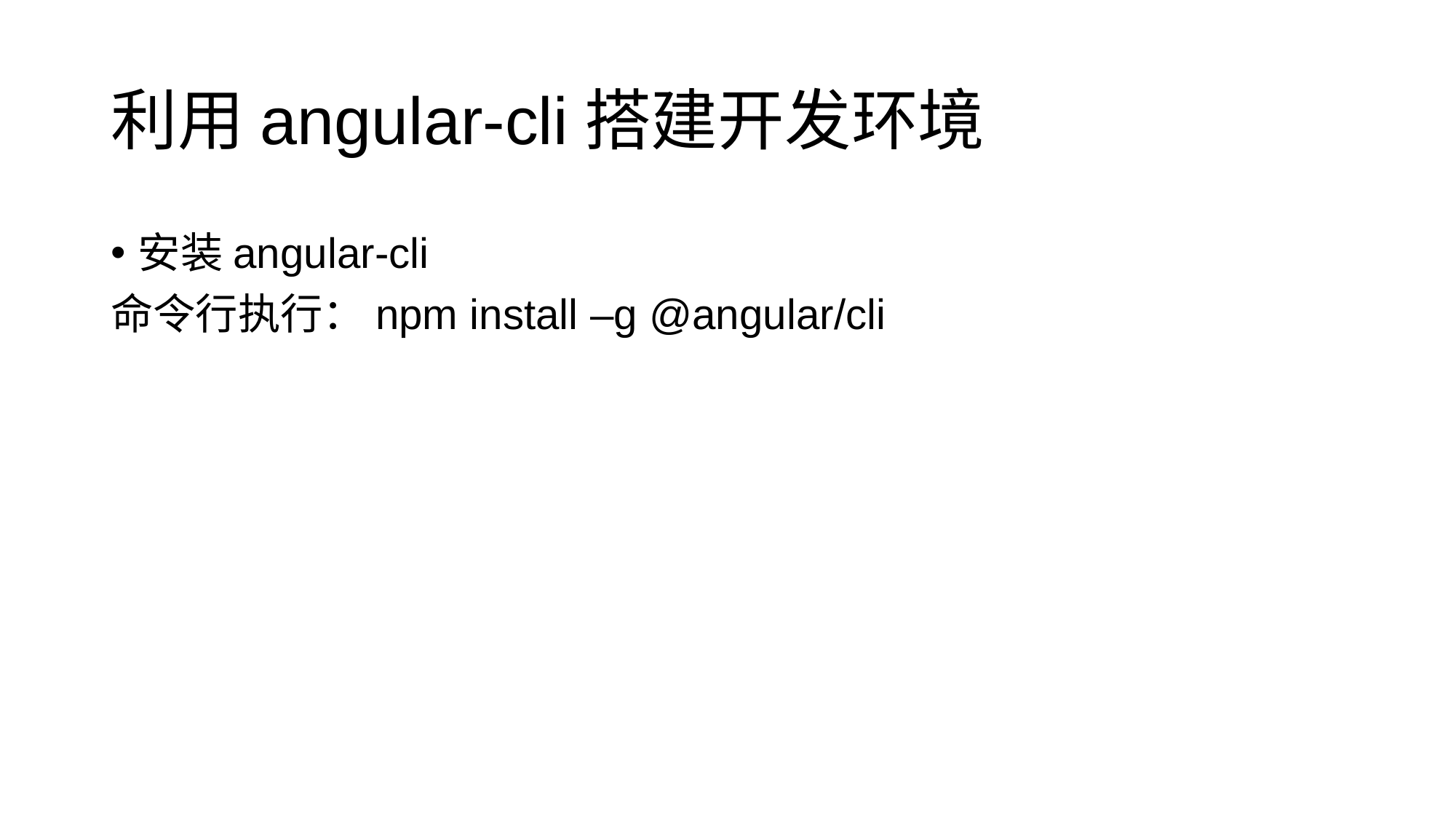

# 利用angular-cli搭建开发环境
安装angular-cli
命令行执行：npm install –g @angular/cli